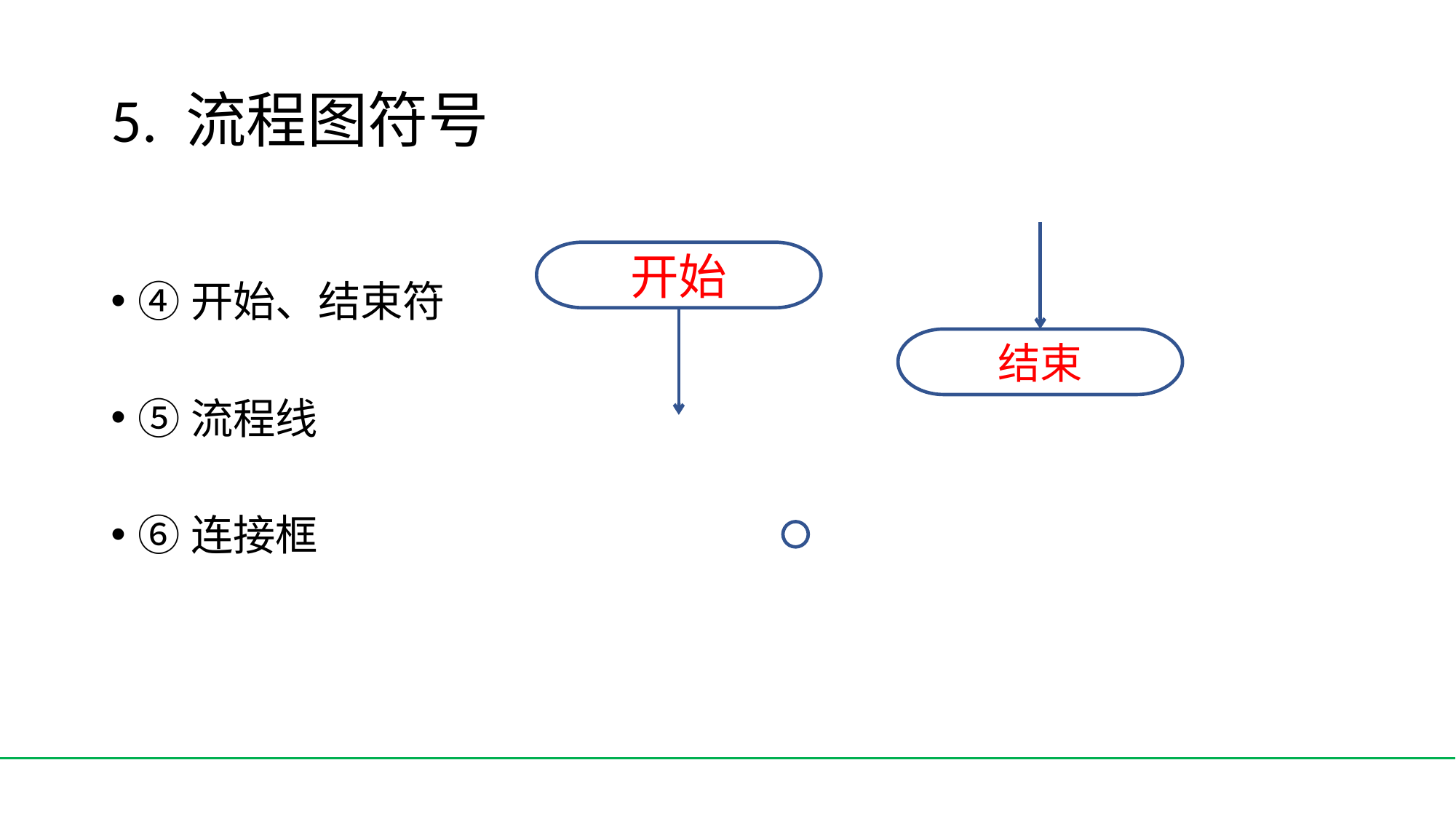

# 5. 流程图符号
④开始、结束符
⑤流程线
⑥连接框

开始
结束